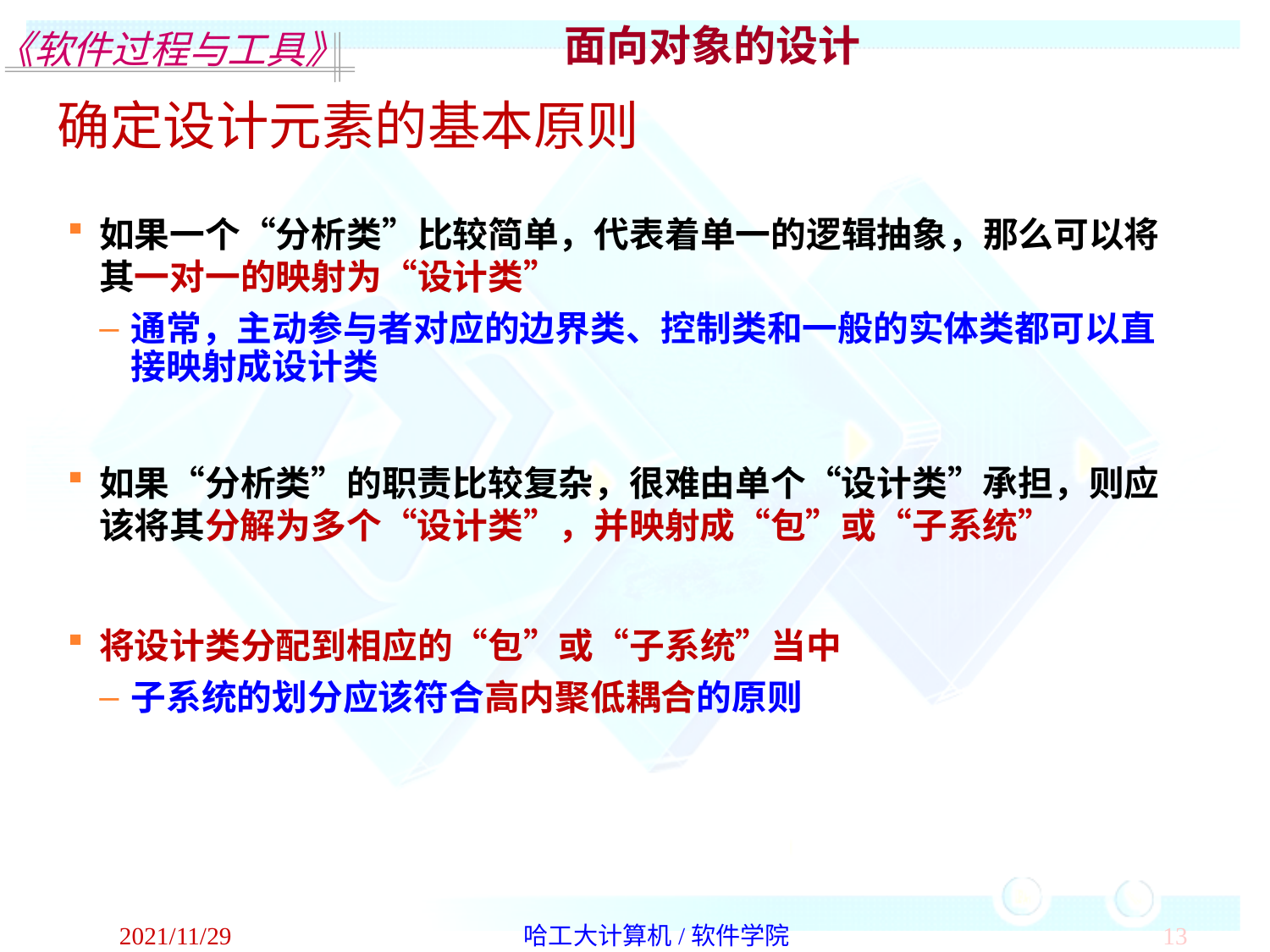

面向对象的设计
确定设计元素的基本原则
如果一个“分析类”比较简单，代表着单一的逻辑抽象，那么可以将其一对一的映射为“设计类”
通常，主动参与者对应的边界类、控制类和一般的实体类都可以直接映射成设计类

如果“分析类”的职责比较复杂，很难由单个“设计类”承担，则应该将其分解为多个“设计类”，并映射成“包”或“子系统”

将设计类分配到相应的“包”或“子系统”当中
子系统的划分应该符合高内聚低耦合的原则